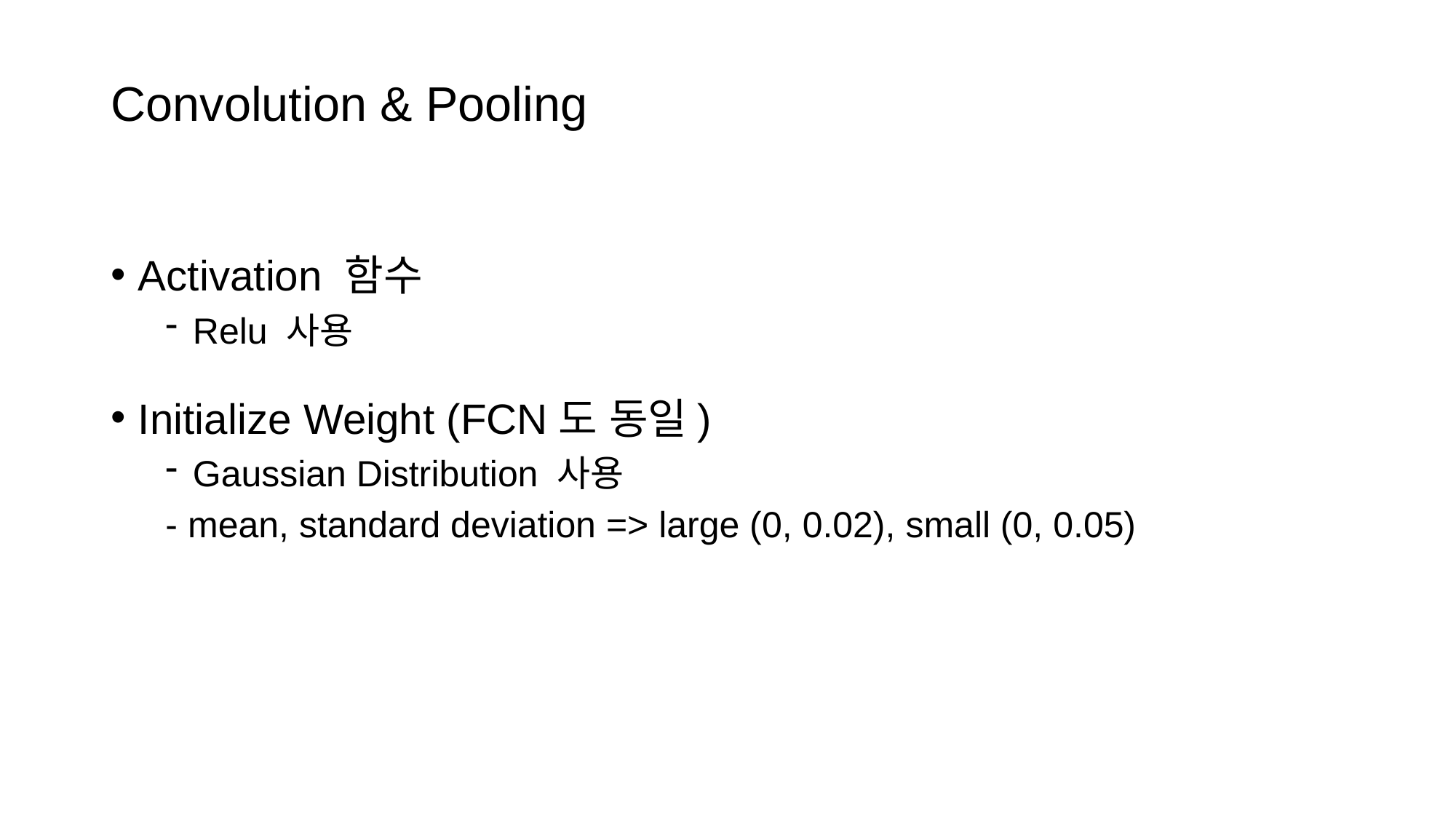

# Convolution & Pooling
Activation 함수
Relu 사용
Initialize Weight (FCN도 동일)
Gaussian Distribution 사용
- mean, standard deviation => large (0, 0.02), small (0, 0.05)